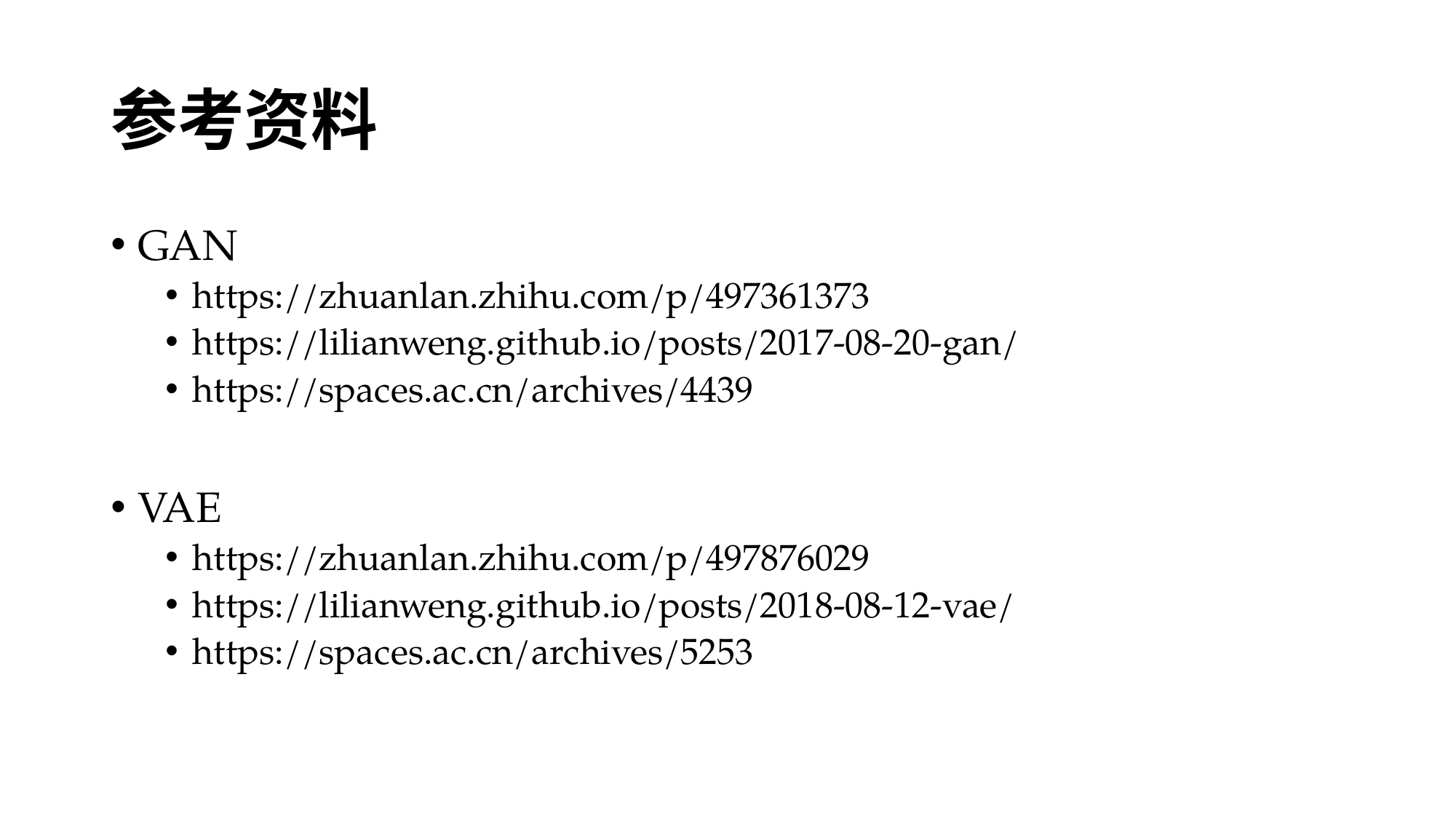

# 参考资料
GAN
https://zhuanlan.zhihu.com/p/497361373
https://lilianweng.github.io/posts/2017-08-20-gan/
https://spaces.ac.cn/archives/4439

VAE
https://zhuanlan.zhihu.com/p/497876029
https://lilianweng.github.io/posts/2018-08-12-vae/
https://spaces.ac.cn/archives/5253